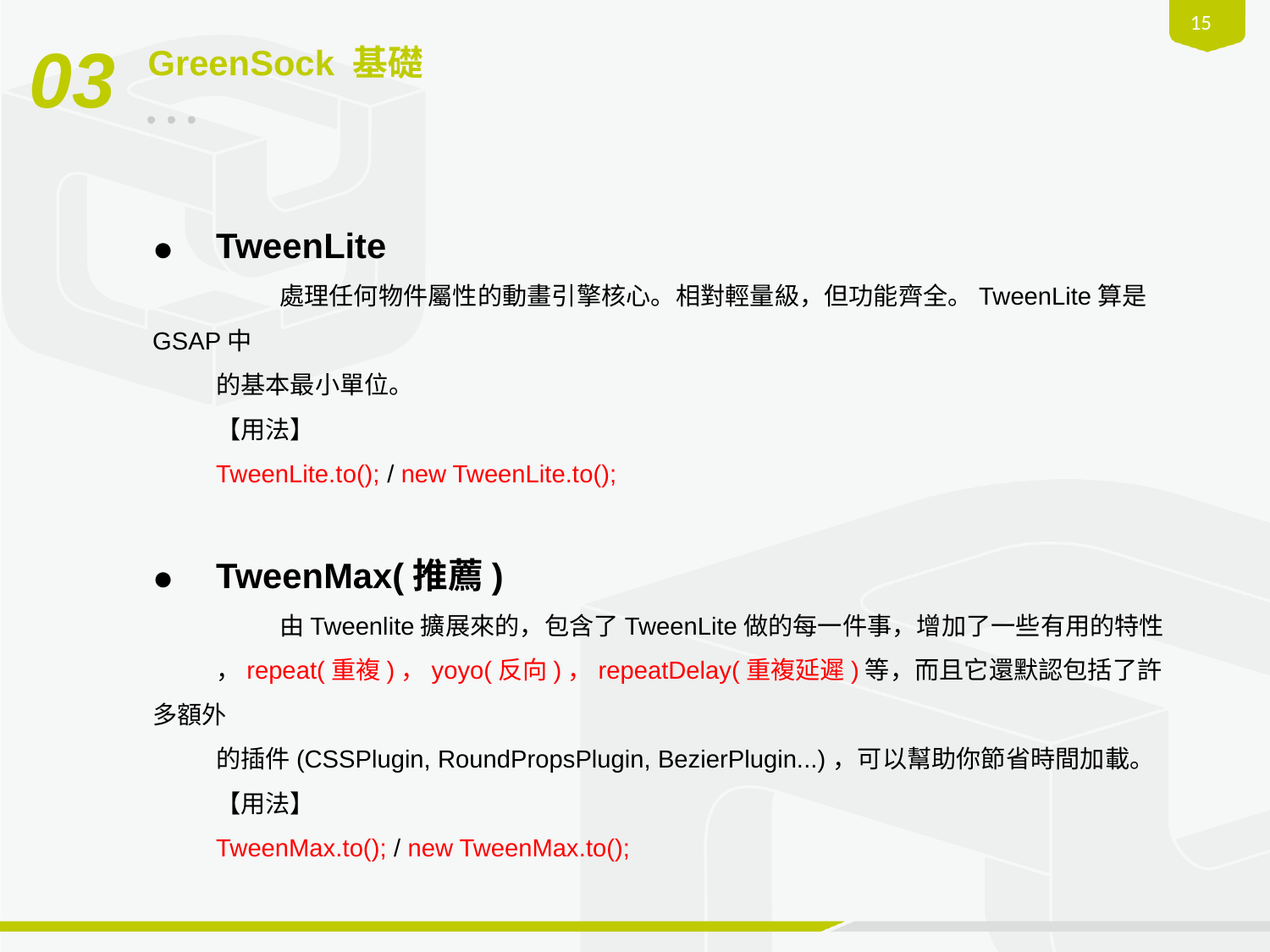

15
03
GreenSock 基礎
TweenLite
	處理任何物件屬性的動畫引擎核心。相對輕量級，但功能齊全。TweenLite算是GSAP中
的基本最小單位。
【用法】
TweenLite.to(); / new TweenLite.to();

TweenMax(推薦)
	由Tweenlite擴展來的，包含了TweenLite做的每一件事，增加了一些有用的特性
，repeat(重複)，yoyo(反向)，repeatDelay(重複延遲)等，而且它還默認包括了許多額外
的插件(CSSPlugin, RoundPropsPlugin, BezierPlugin...)，可以幫助你節省時間加載。
【用法】
TweenMax.to(); / new TweenMax.to();